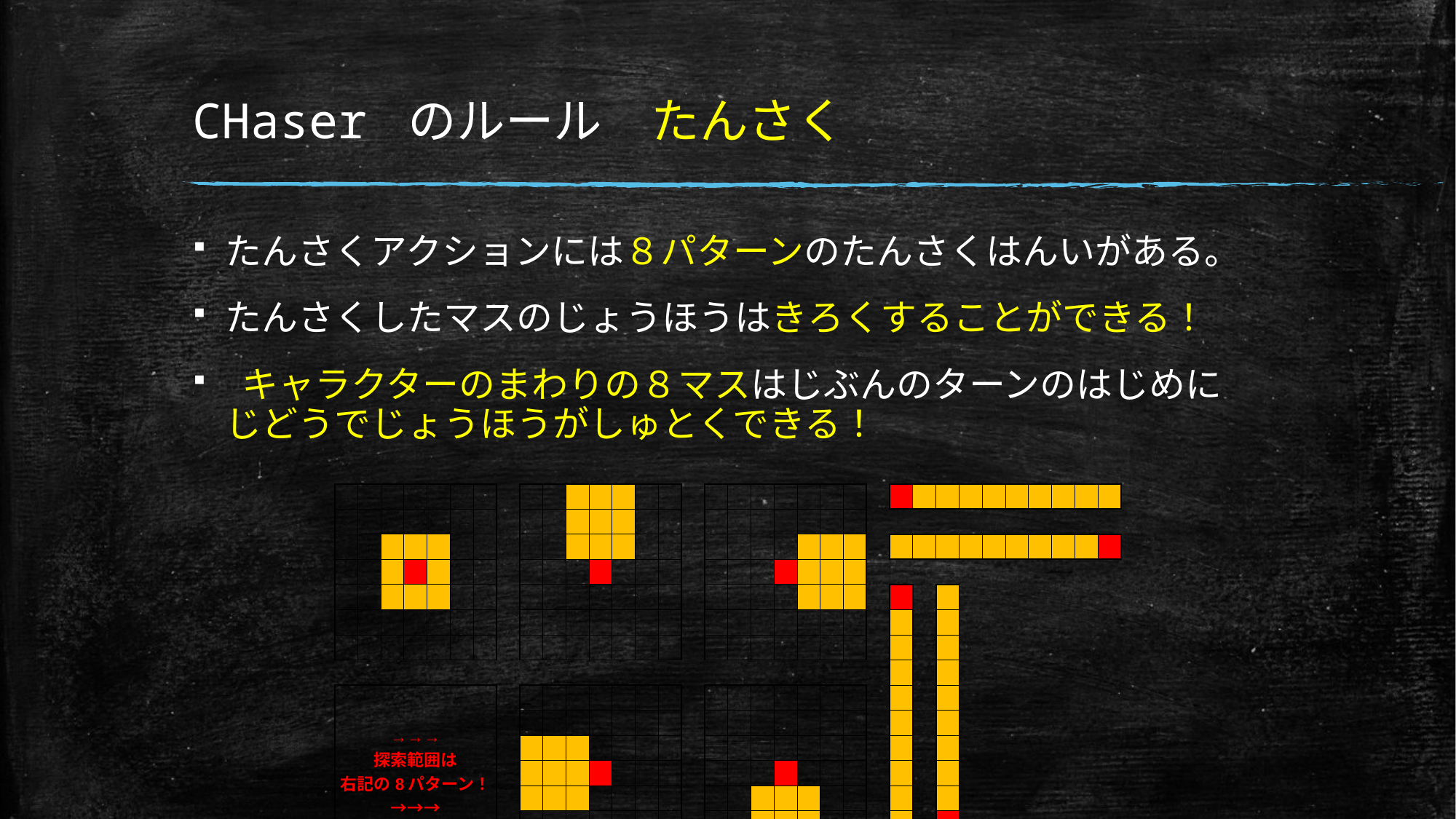

# CHaser のルール　たんさく
たんさくアクションには８パターンのたんさくはんいがある。
たんさくしたマスのじょうほうはきろくすることができる！
 キャラクターのまわりの８マスはじぶんのターンのはじめに
じどうでじょうほうがしゅとくできる！
|  |  |  |  |  |  |  |  |  |  |  |  |  |  |  |  |  |  |  |  |  |  |  |  |  |  |  |  |  |  |  |  |  |  |  |  |
| --- | --- | --- | --- | --- | --- | --- | --- | --- | --- | --- | --- | --- | --- | --- | --- | --- | --- | --- | --- | --- | --- | --- | --- | --- | --- | --- | --- | --- | --- | --- | --- | --- | --- | --- | --- |
|  |  |  |  |  |  |  |  |  |  |  |  |  |  |  |  |  |  |  |  |  |  |  |  |  |  |  |  |  |  |  |  |  |  |  |  |
|  |  |  |  |  |  |  |  |  |  |  |  |  |  |  |  |  |  |  |  |  |  |  |  |  |  |  |  |  |  |  |  |  |  |  |  |
|  |  |  |  |  |  |  |  |  |  |  |  |  |  |  |  |  |  |  |  |  |  |  |  |  |  |  |  |  |  |  |  |  |  |  |  |
|  |  |  |  |  |  |  |  |  |  |  |  |  |  |  |  |  |  |  |  |  |  |  |  |  |  |  |  |  |  |  |  |  |  |  |  |
|  |  |  |  |  |  |  |  |  |  |  |  |  |  |  |  |  |  |  |  |  |  |  |  |  |  |  |  |  |  |  |  |  |  |  |  |
|  |  |  |  |  |  |  |  |  |  |  |  |  |  |  |  |  |  |  |  |  |  |  |  |  |  |  |  |  |  |  |  |  |  |  |  |
|  |  |  |  |  |  |  |  |  |  |  |  |  |  |  |  |  |  |  |  |  |  |  |  |  |  |  |  |  |  |  |  |  |  |  |  |
|  |  |  |  |  |  |  |  |  |  |  |  |  |  |  |  |  |  |  |  |  |  |  |  |  |  |  |  |  |  |  |  |  |  |  |  |
|  | →→→ 探索範囲は 右記の8パターン！ →→→ |  |  |  |  |  |  |  |  |  |  |  |  |  |  |  |  |  |  |  |  |  |  |  |  |  |  |  |  |  |  |  |  |  |  |
|  |  |  |  |  |  |  |  |  |  |  |  |  |  |  |  |  |  |  |  |  |  |  |  |  |  |  |  |  |  |  |  |  |  |  |  |
|  |  |  |  |  |  |  |  |  |  |  |  |  |  |  |  |  |  |  |  |  |  |  |  |  |  |  |  |  |  |  |  |  |  |  |  |
|  |  |  |  |  |  |  |  |  |  |  |  |  |  |  |  |  |  |  |  |  |  |  |  |  |  |  |  |  |  |  |  |  |  |  |  |
|  |  |  |  |  |  |  |  |  |  |  |  |  |  |  |  |  |  |  |  |  |  |  |  |  |  |  |  |  |  |  |  |  |  |  |  |
|  |  |  |  |  |  |  |  |  |  |  |  |  |  |  |  |  |  |  |  |  |  |  |  |  |  |  |  |  |  |  |  |  |  |  |  |
|  |  |  |  |  |  |  |  |  |  |  |  |  |  |  |  |  |  |  |  |  |  |  |  |  |  |  |  |  |  |  |  |  |  |  |  |
|  |  |  |  |  |  |  |  |  |  |  |  |  |  |  |  |  |  |  |  |  |  |  |  |  |  |  |  |  |  |  |  |  |  |  |  |